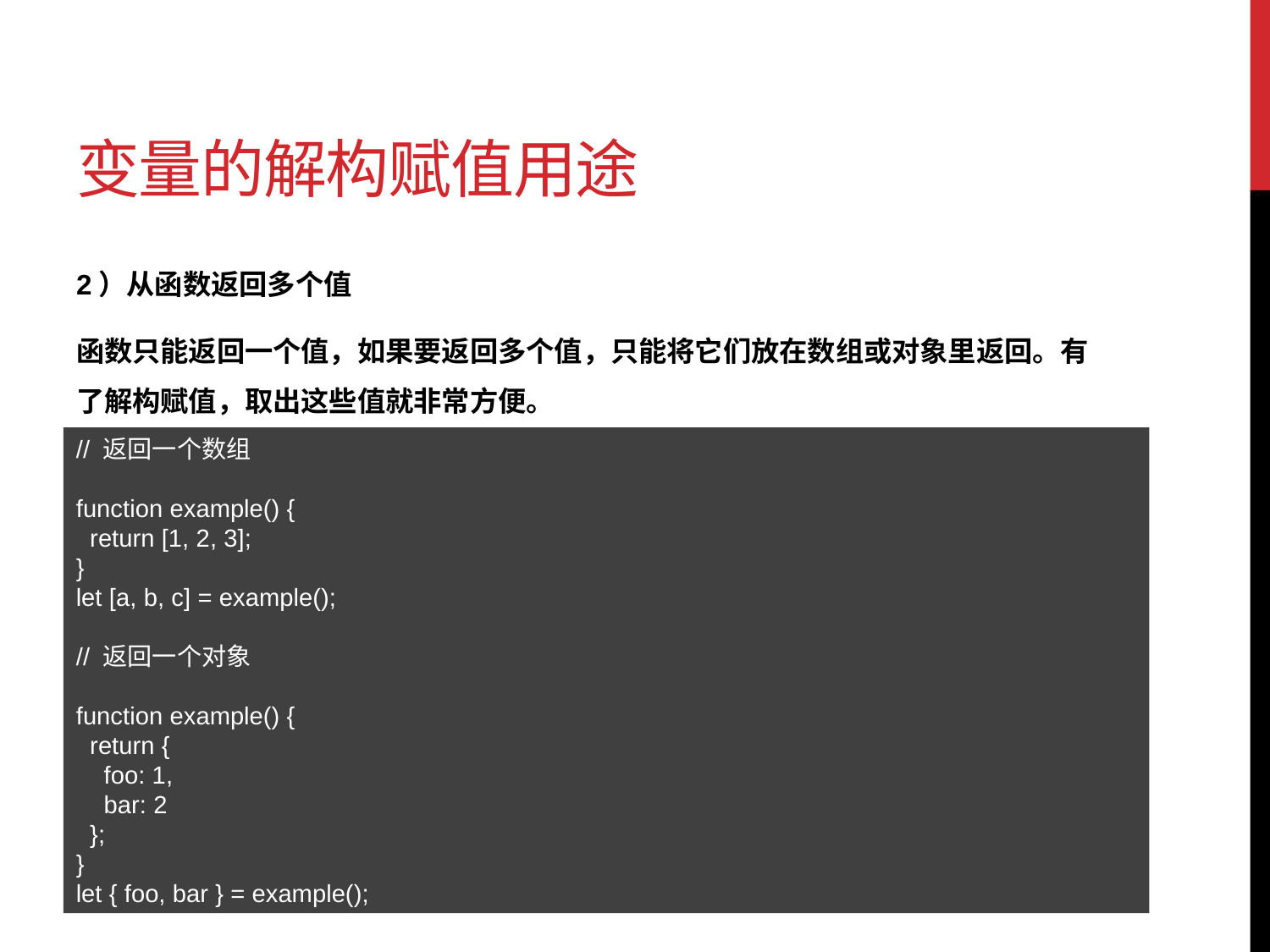

# 变量的解构赋值用途
2）从函数返回多个值
函数只能返回一个值，如果要返回多个值，只能将它们放在数组或对象里返回。有了解构赋值，取出这些值就非常方便。

// 返回一个数组

function example() {
  return [1, 2, 3];
}
let [a, b, c] = example();

// 返回一个对象

function example() {
  return {
    foo: 1,
    bar: 2
  };
}
let { foo, bar } = example();